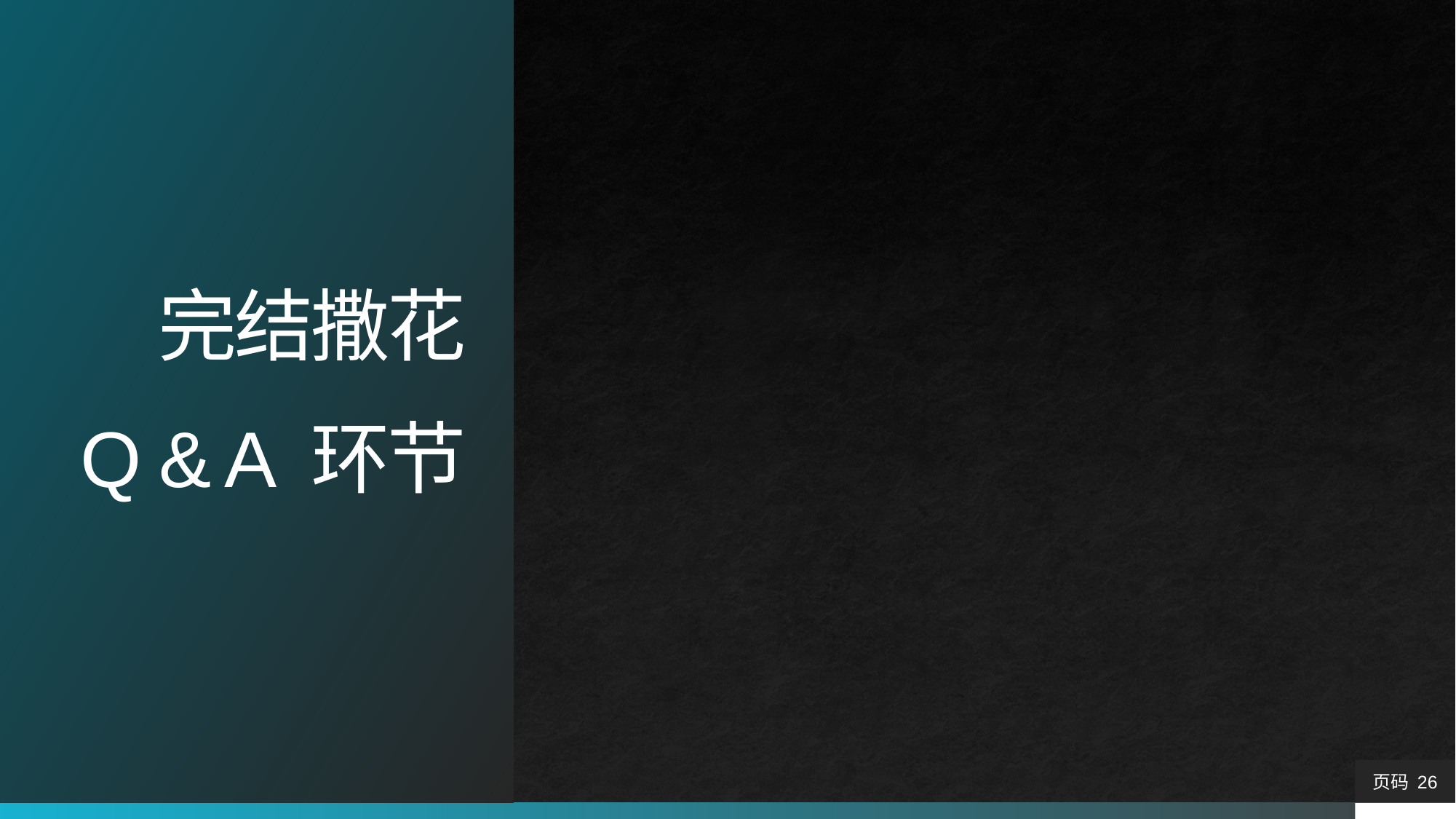

# 完结撒花 Q & A 环节

页码 26